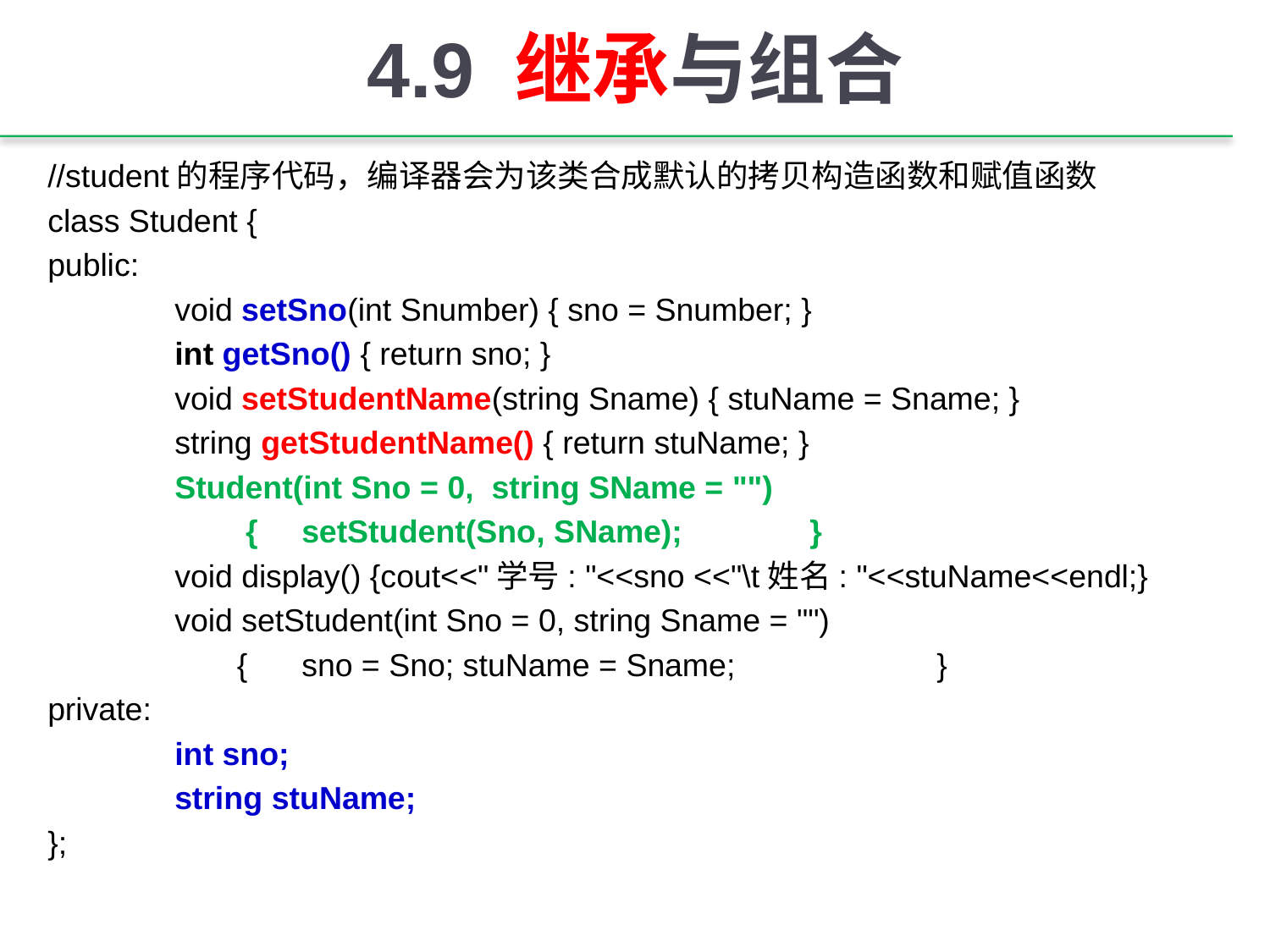

# 4.9 继承与组合
//student的程序代码，编译器会为该类合成默认的拷贝构造函数和赋值函数
class Student {
public:
	void setSno(int Snumber) { sno = Snumber; }
	int getSno() { return sno; }
	void setStudentName(string Sname) { stuName = Sname; }
	string getStudentName() { return stuName; }
	Student(int Sno = 0,  string SName = "")
	        {	setStudent(Sno, SName);	}
	void display() {cout<<"学号: "<<sno <<"\t姓名: "<<stuName<<endl;}
	void setStudent(int Sno = 0, string Sname = "")
            	       {	sno = Sno; stuName = Sname;		}
private:
	int sno;
	string stuName;
};